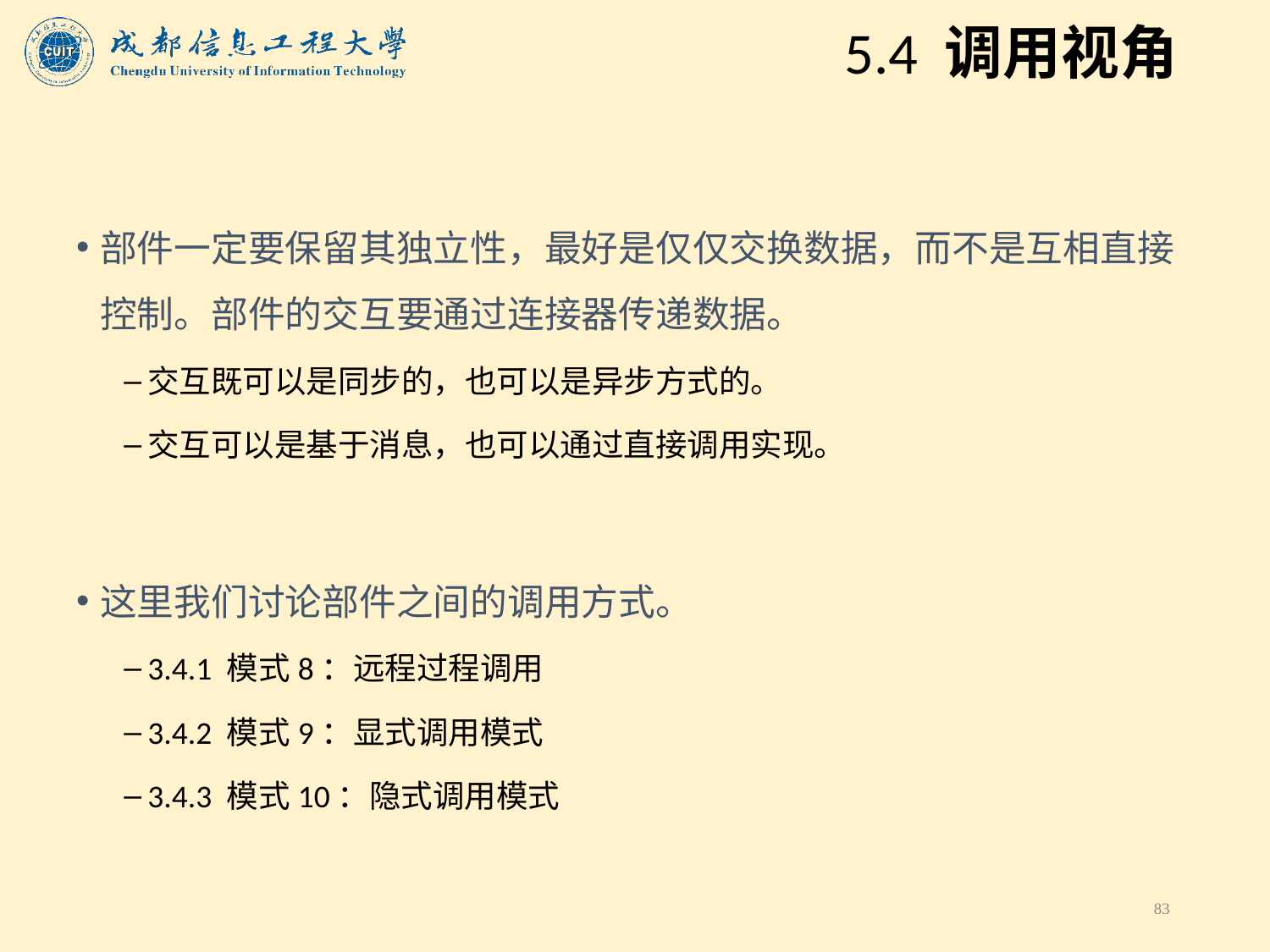

# 5.4 调用视角
部件一定要保留其独立性，最好是仅仅交换数据，而不是互相直接控制。部件的交互要通过连接器传递数据。
交互既可以是同步的，也可以是异步方式的。
交互可以是基于消息，也可以通过直接调用实现。

这里我们讨论部件之间的调用方式。
3.4.1 模式8：远程过程调用
3.4.2 模式9：显式调用模式
3.4.3 模式10：隐式调用模式
83